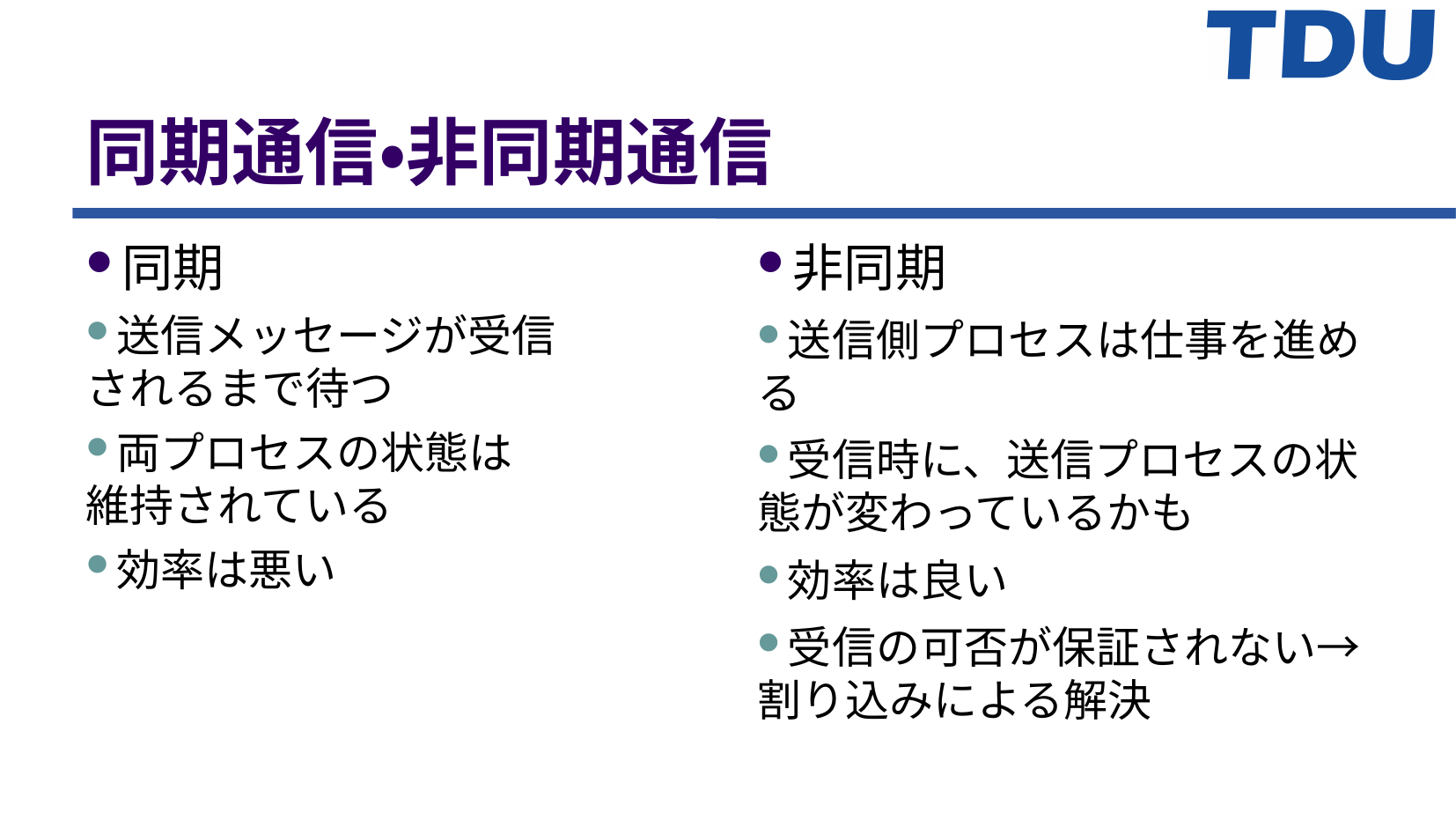

同期通信・非同期通信
同期
送信メッセージが受信
されるまで待つ
両プロセスの状態は
維持されている
効率は悪い
非同期
送信側プロセスは仕事を進める
受信時に、送信プロセスの状態が変わっているかも
効率は良い
受信の可否が保証されない→割り込みによる解決